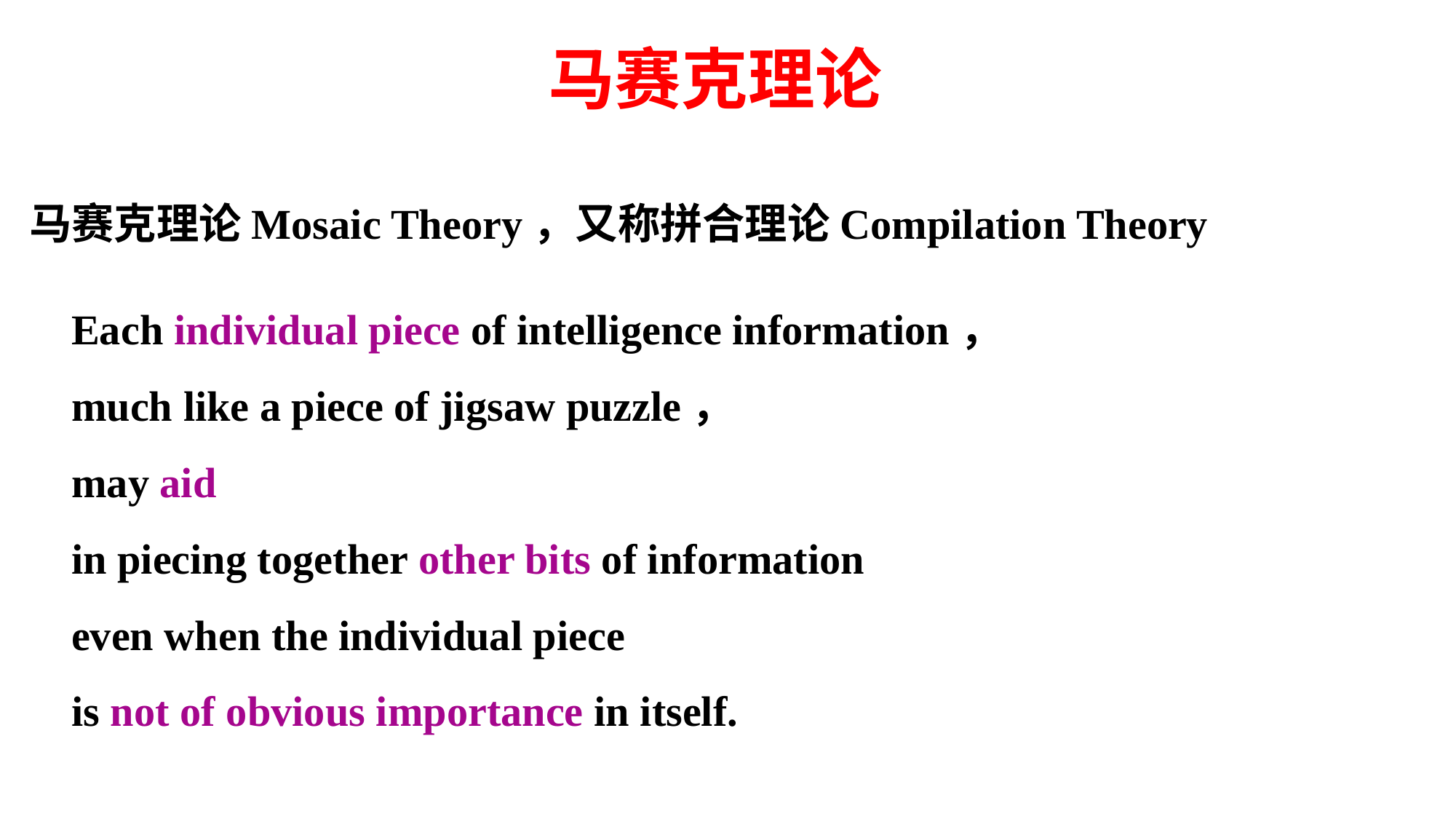

# 马赛克理论
马赛克理论Mosaic Theory，又称拼合理论Compilation Theory

    Each individual piece of intelligence information，
    much like a piece of jigsaw puzzle，
    may aid
    in piecing together other bits of information
    even when the individual piece
    is not of obvious importance in itself.